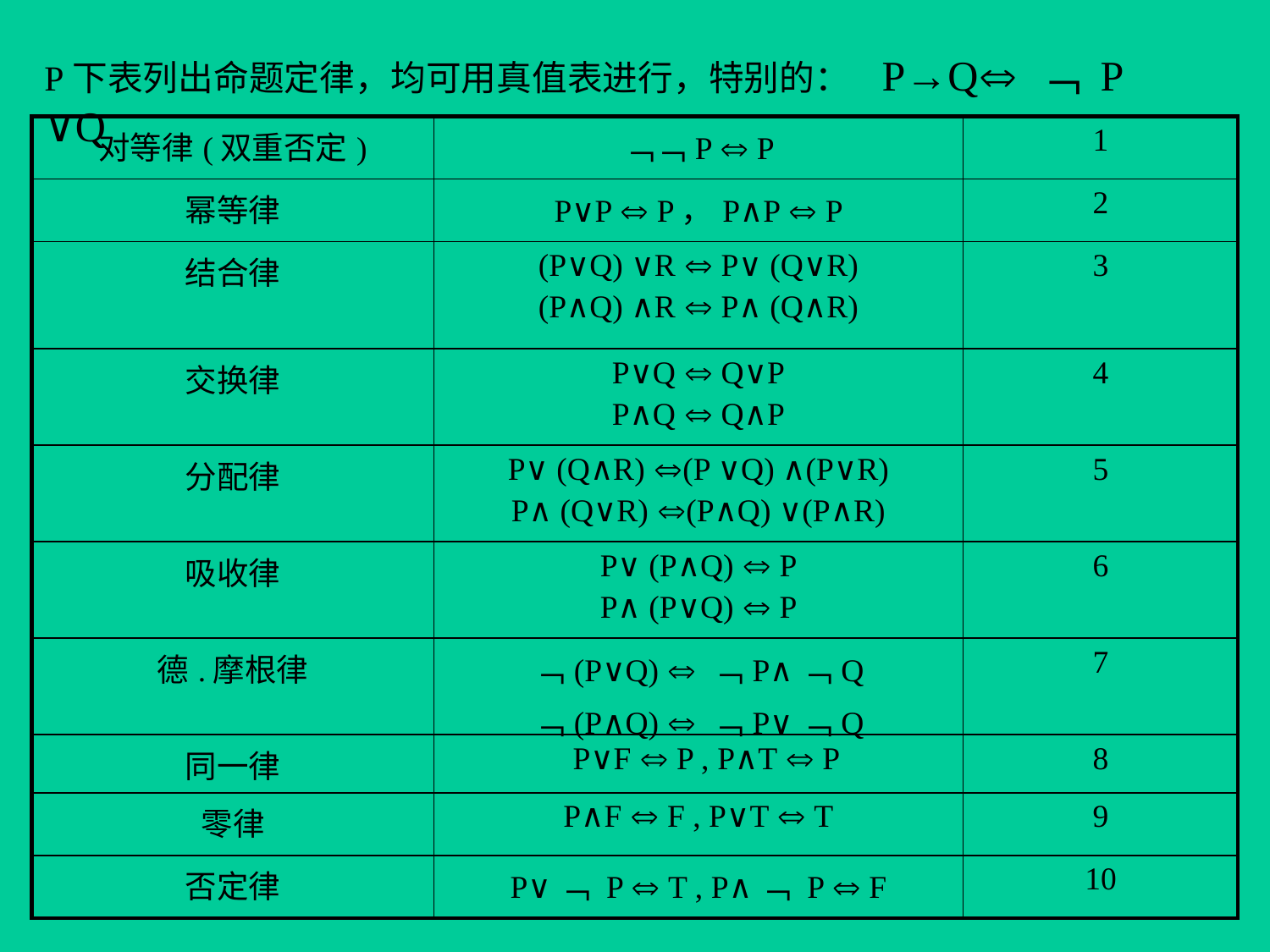

P下表列出命题定律，均可用真值表进行，特别的：   P→Q⇔ ﹁ P ∨Q
| 对等律(双重否定) | ﹁﹁P ⇔ P | 1 |
| --- | --- | --- |
| 幂等律 | P∨P ⇔ P，P∧P ⇔ P | 2 |
| 结合律 | (P∨Q) ∨R ⇔ P∨ (Q∨R) (P∧Q) ∧R ⇔ P∧ (Q∧R) | 3 |
| 交换律 | P∨Q ⇔ Q∨P P∧Q ⇔ Q∧P | 4 |
| 分配律 | P∨ (Q∧R) ⇔(P ∨Q) ∧(P∨R) P∧ (Q∨R) ⇔(P∧Q) ∨(P∧R) | 5 |
| 吸收律 | P∨ (P∧Q) ⇔ P P∧ (P∨Q) ⇔ P | 6 |
| 德.摩根律 | ﹁(P∨Q) ⇔ ﹁P∧﹁Q ﹁(P∧Q) ⇔ ﹁P∨﹁Q | 7 |
| 同一律 | P∨F ⇔ P , P∧T ⇔ P | 8 |
| 零律 | P∧F ⇔ F , P∨T ⇔ T | 9 |
| 否定律 | P∨﹁ P ⇔ T , P∧﹁ P ⇔ F | 10 |